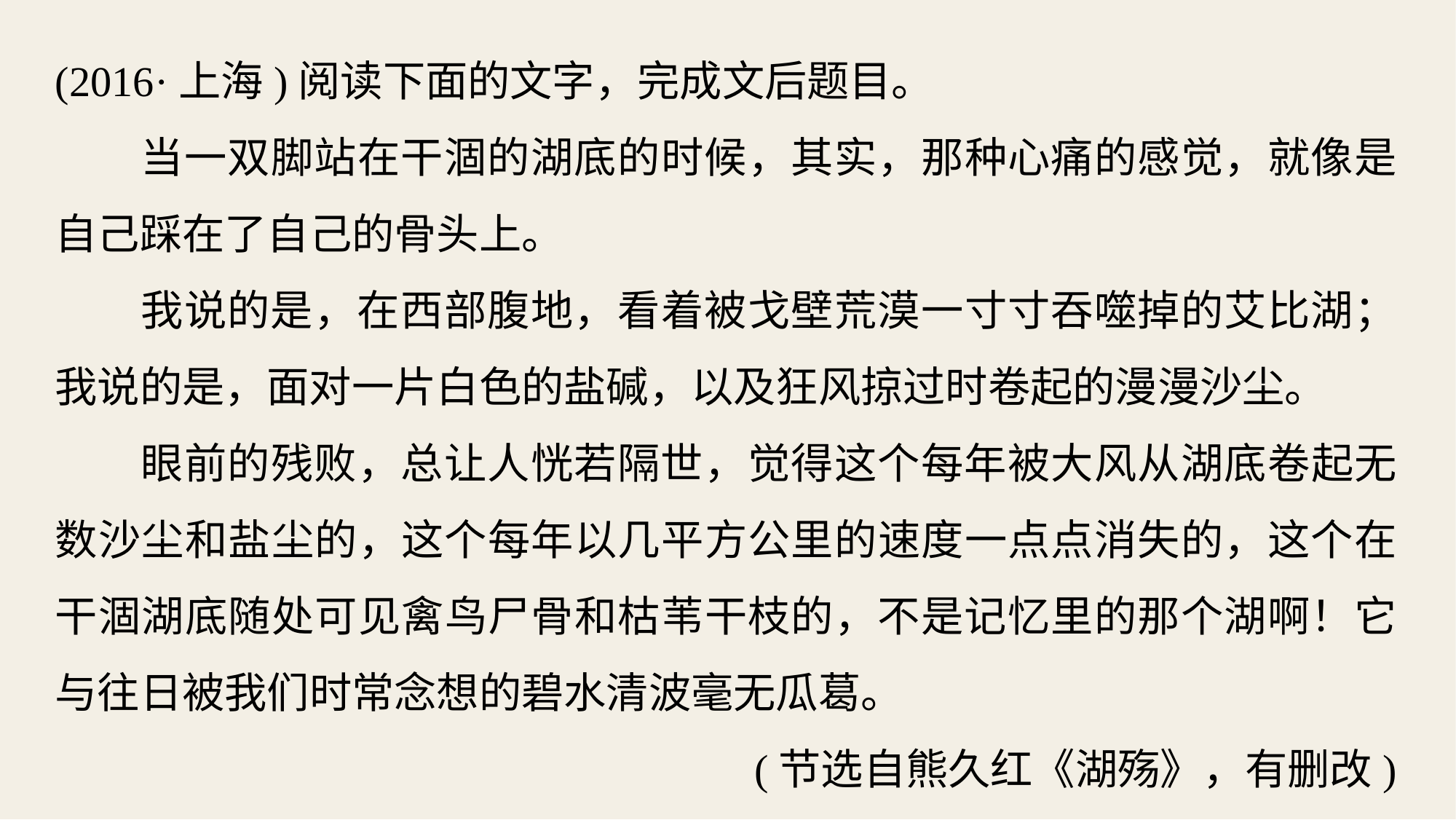

(2016·上海)阅读下面的文字，完成文后题目。
当一双脚站在干涸的湖底的时候，其实，那种心痛的感觉，就像是自己踩在了自己的骨头上。
我说的是，在西部腹地，看着被戈壁荒漠一寸寸吞噬掉的艾比湖；我说的是，面对一片白色的盐碱，以及狂风掠过时卷起的漫漫沙尘。
眼前的残败，总让人恍若隔世，觉得这个每年被大风从湖底卷起无数沙尘和盐尘的，这个每年以几平方公里的速度一点点消失的，这个在干涸湖底随处可见禽鸟尸骨和枯苇干枝的，不是记忆里的那个湖啊！它与往日被我们时常念想的碧水清波毫无瓜葛。
(节选自熊久红《湖殇》，有删改)